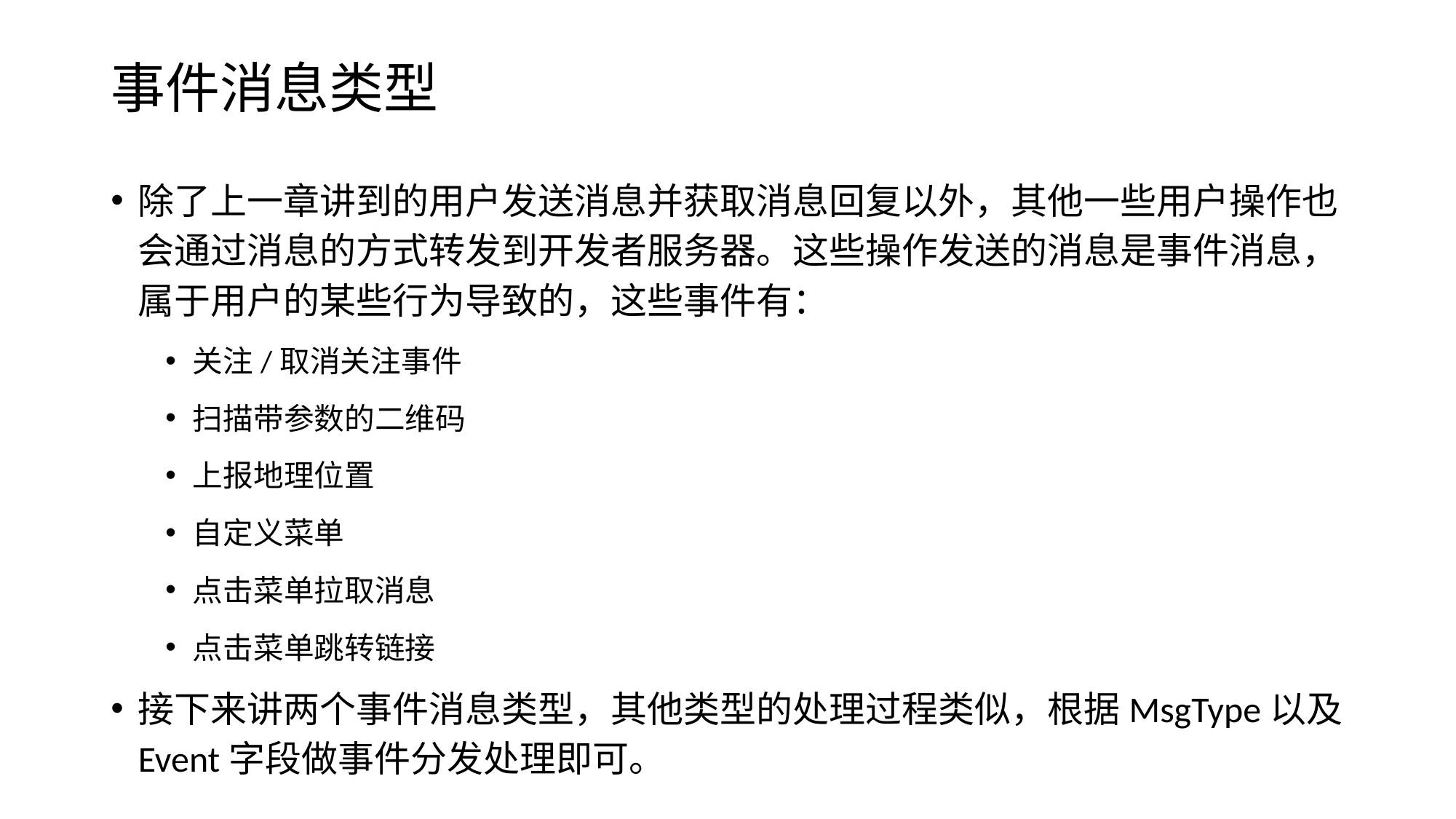

事件消息类型
除了上一章讲到的用户发送消息并获取消息回复以外，其他一些用户操作也会通过消息的方式转发到开发者服务器。这些操作发送的消息是事件消息，属于用户的某些行为导致的，这些事件有：
关注/取消关注事件
扫描带参数的二维码
上报地理位置
自定义菜单
点击菜单拉取消息
点击菜单跳转链接
接下来讲两个事件消息类型，其他类型的处理过程类似，根据MsgType以及Event字段做事件分发处理即可。